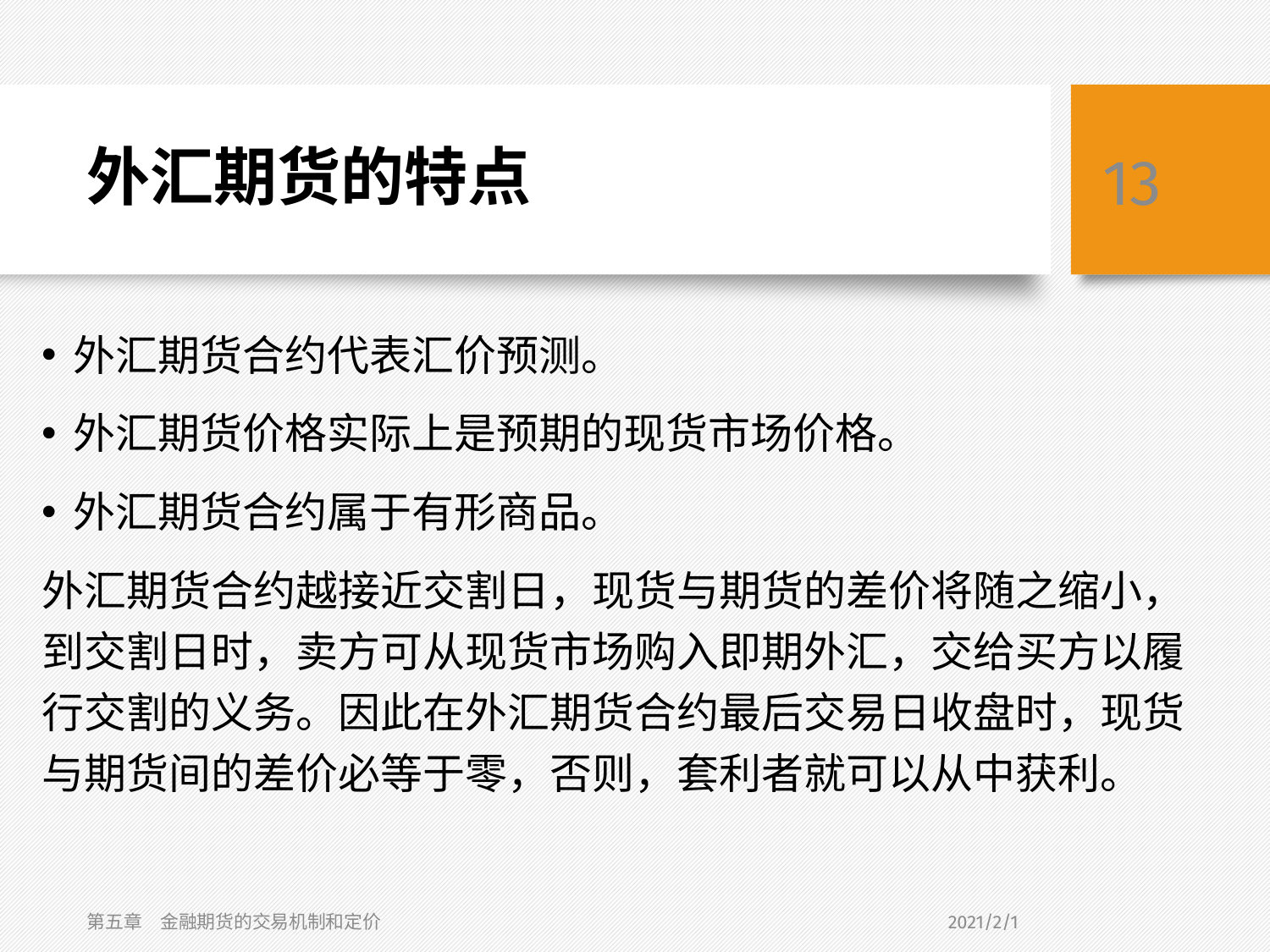

# 外汇期货的特点
13
外汇期货合约代表汇价预测。
外汇期货价格实际上是预期的现货市场价格。
外汇期货合约属于有形商品。
外汇期货合约越接近交割日，现货与期货的差价将随之缩小，到交割日时，卖方可从现货市场购入即期外汇，交给买方以履行交割的义务。因此在外汇期货合约最后交易日收盘时，现货与期货间的差价必等于零，否则，套利者就可以从中获利。
2021/2/1
第五章　金融期货的交易机制和定价